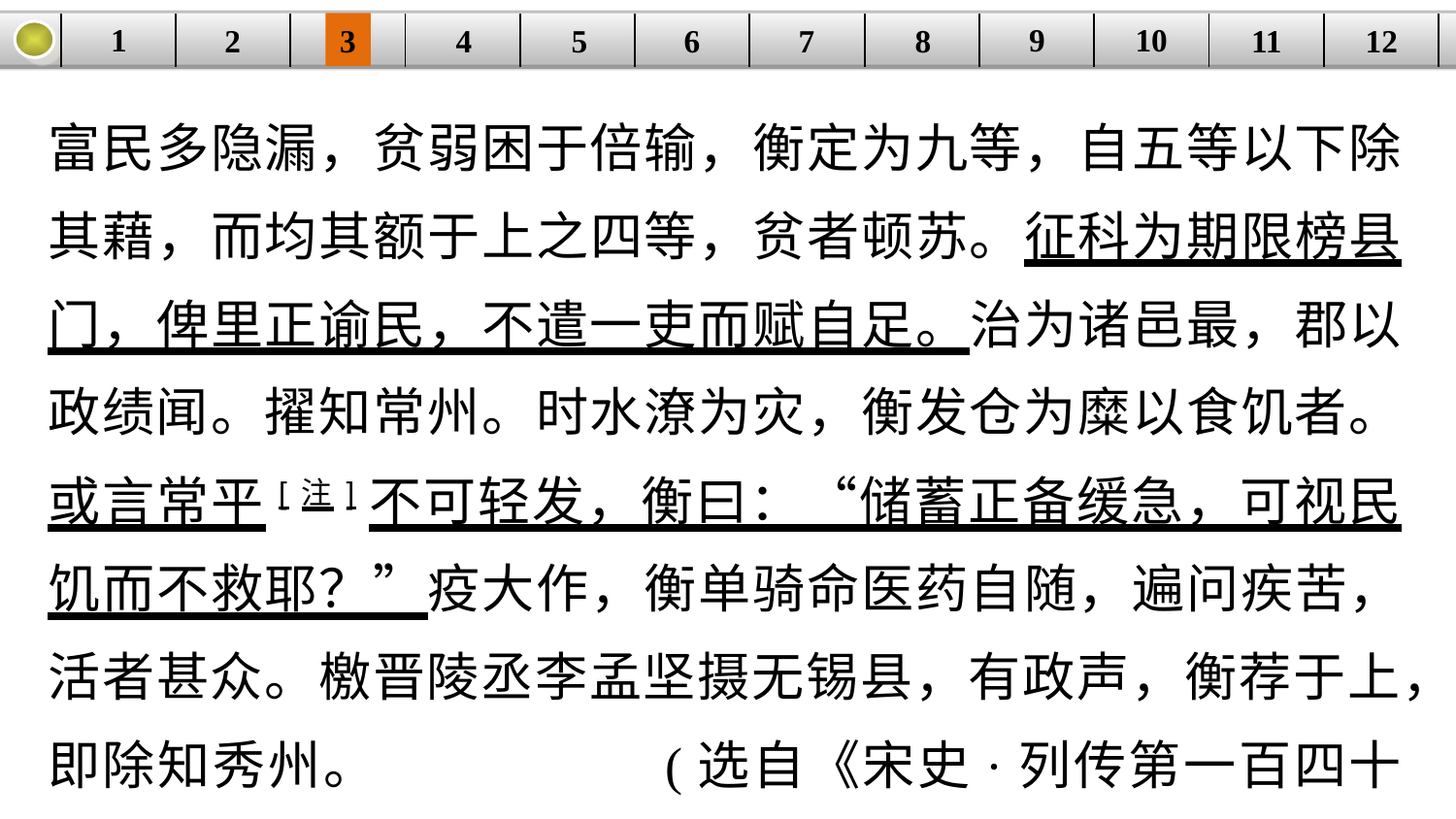

9
10
1
3
4
5
6
8
11
2
12
|  |  |  |  |  |  |  |  |  |  |  |  |
| --- | --- | --- | --- | --- | --- | --- | --- | --- | --- | --- | --- |
7

富民多隐漏，贫弱困于倍输，衡定为九等，自五等以下除其藉，而均其额于上之四等，贫者顿苏。征科为期限榜县门，俾里正谕民，不遣一吏而赋自足。治为诸邑最，郡以政绩闻。擢知常州。时水潦为灾，衡发仓为糜以食饥者。或言常平[注]不可轻发，衡曰：“储蓄正备缓急，可视民饥而不救耶？”疫大作，衡单骑命医药自随，遍问疾苦，活者甚众。檄晋陵丞李孟坚摄无锡县，有政声，衡荐于上，即除知秀州。                   (选自《宋史·列传第一百四十三》)